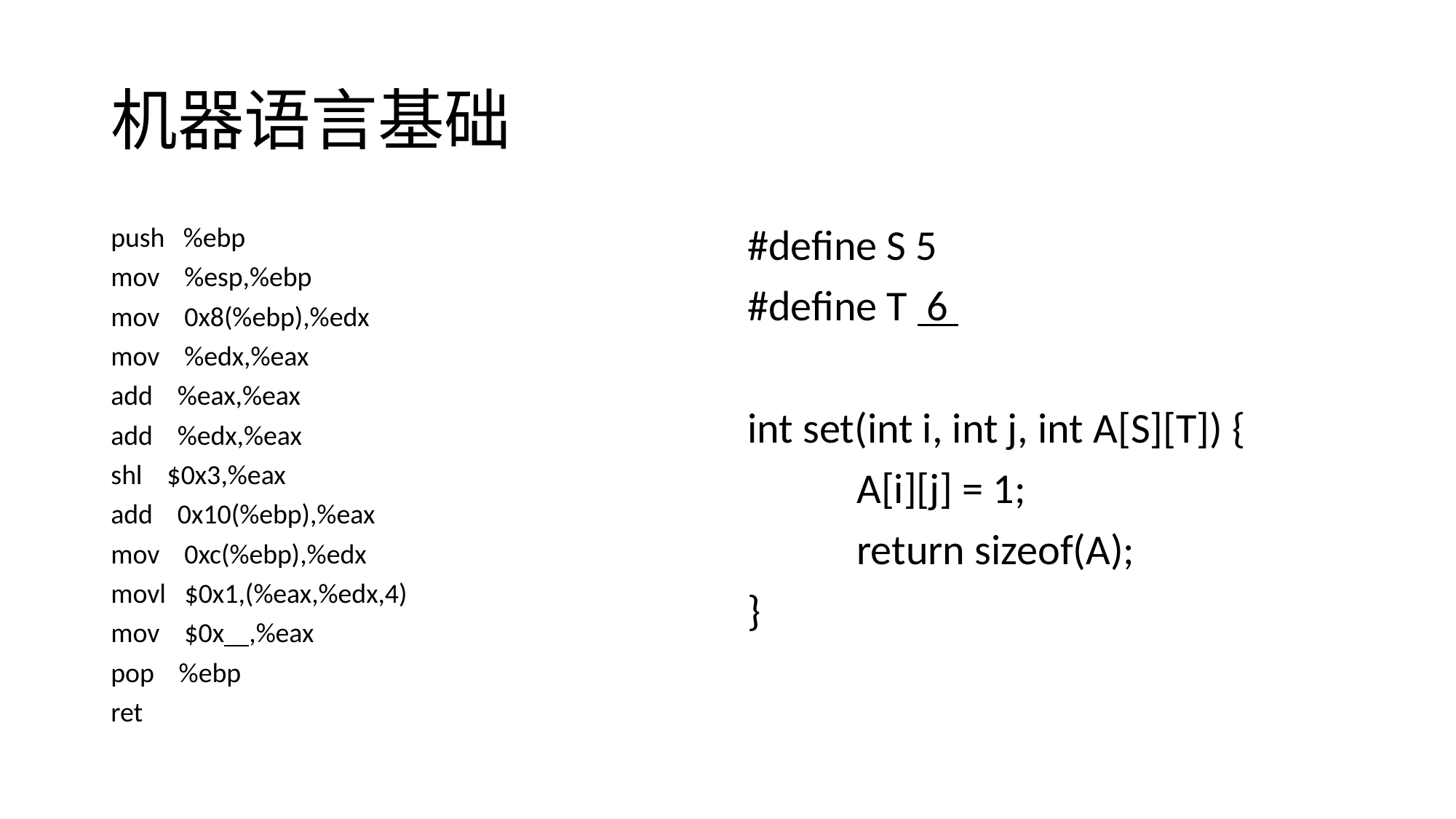

# 机器语言基础
push   %ebp
mov    %esp,%ebp
mov    0x8(%ebp),%edx
mov    %edx,%eax
add    %eax,%eax
add    %edx,%eax
shl    $0x3,%eax
add    0x10(%ebp),%eax
mov    0xc(%ebp),%edx
movl   $0x1,(%eax,%edx,4)
mov    $0x    ,%eax
pop    %ebp
ret

#define S 5
#define T  6

int set(int i, int j, int A[S][T]) {
	A[i][j] = 1;
	return sizeof(A);
}